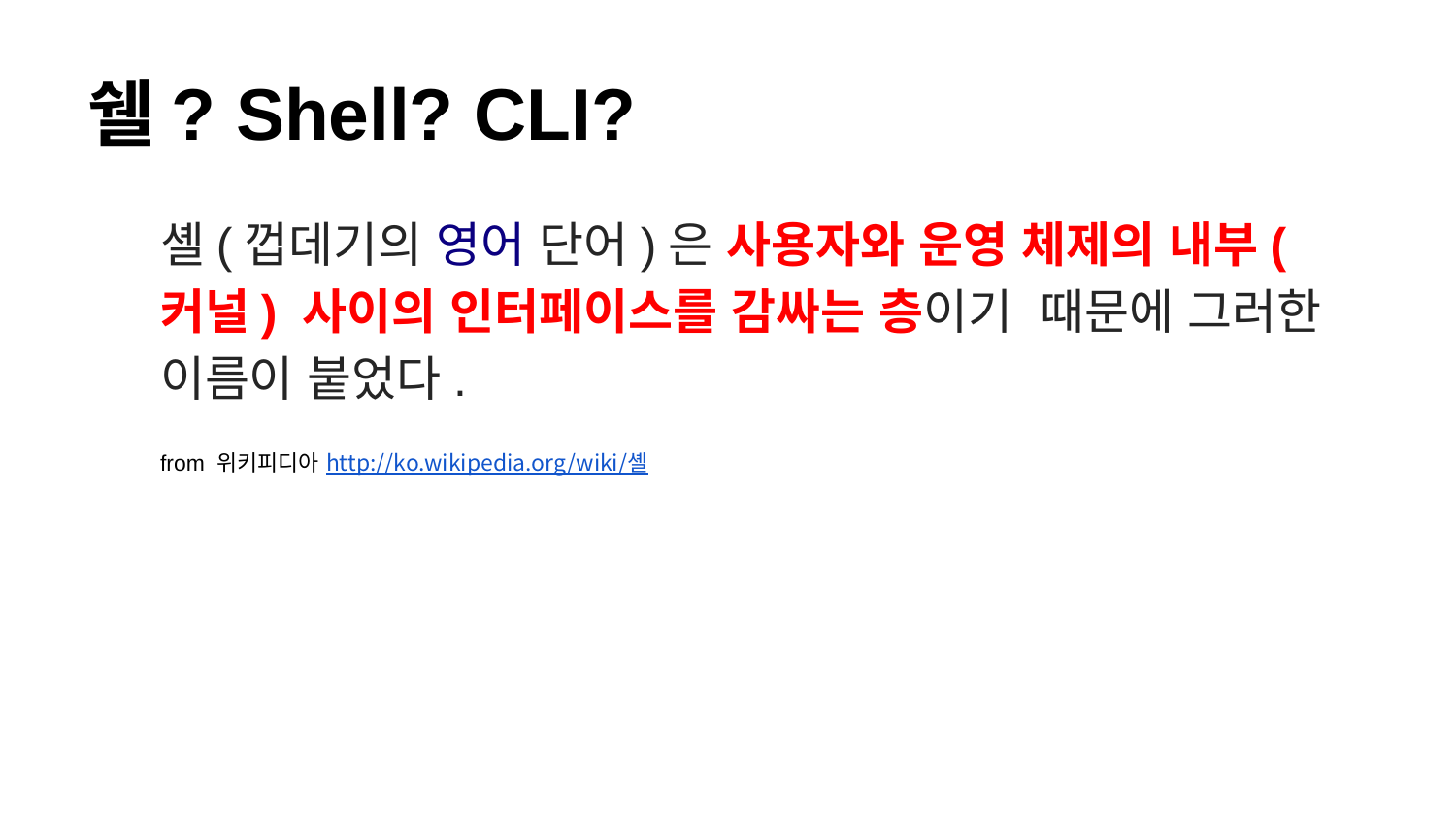

# 쉘? Shell? CLI?
셸(껍데기의 영어 단어)은 사용자와 운영 체제의 내부(커널) 사이의 인터페이스를 감싸는 층이기  때문에 그러한 이름이 붙었다.
from 위키피디아 http://ko.wikipedia.org/wiki/셸